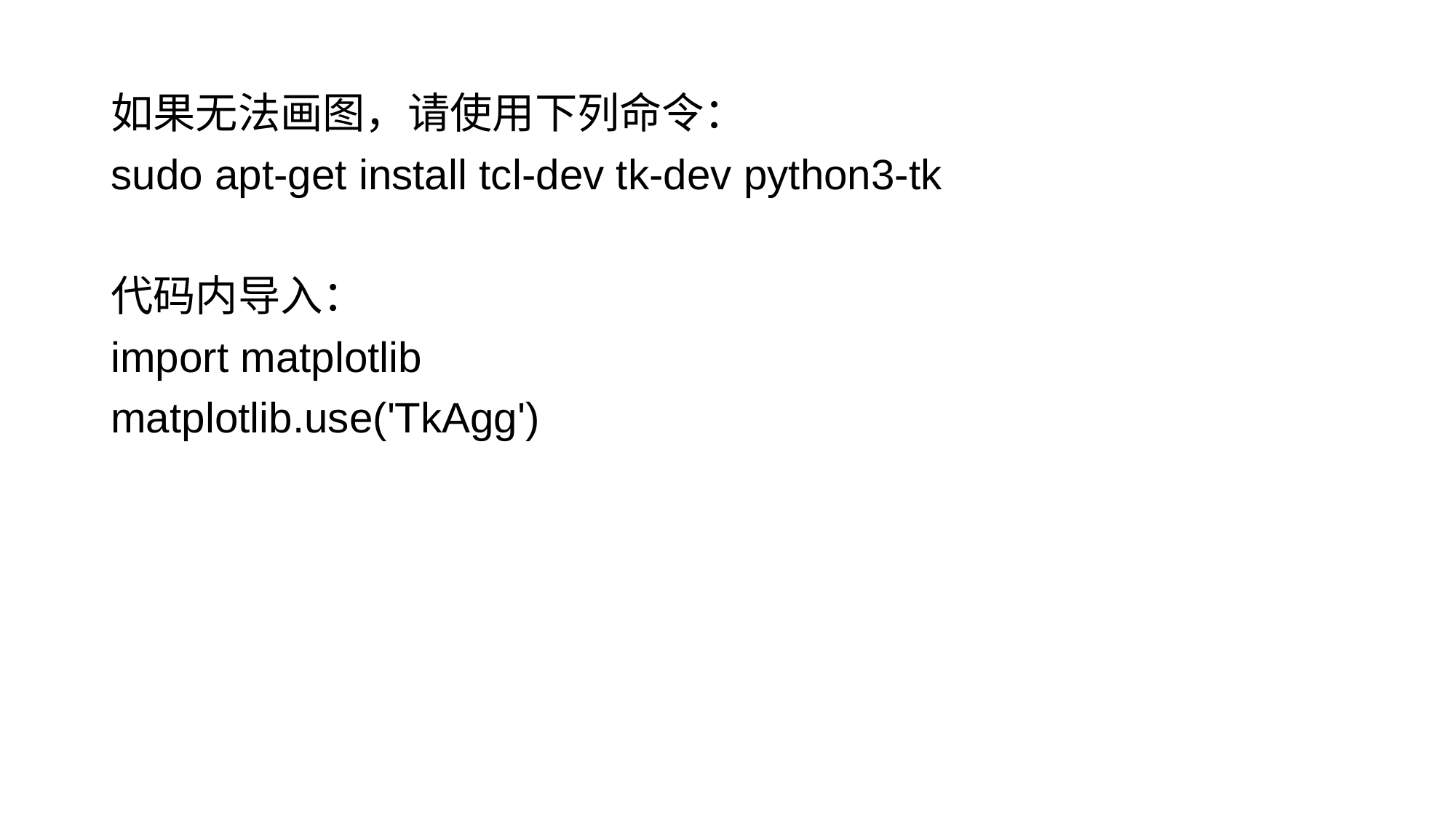

如果无法画图，请使用下列命令：
sudo apt-get install tcl-dev tk-dev python3-tk

代码内导入：
import matplotlib
matplotlib.use('TkAgg')